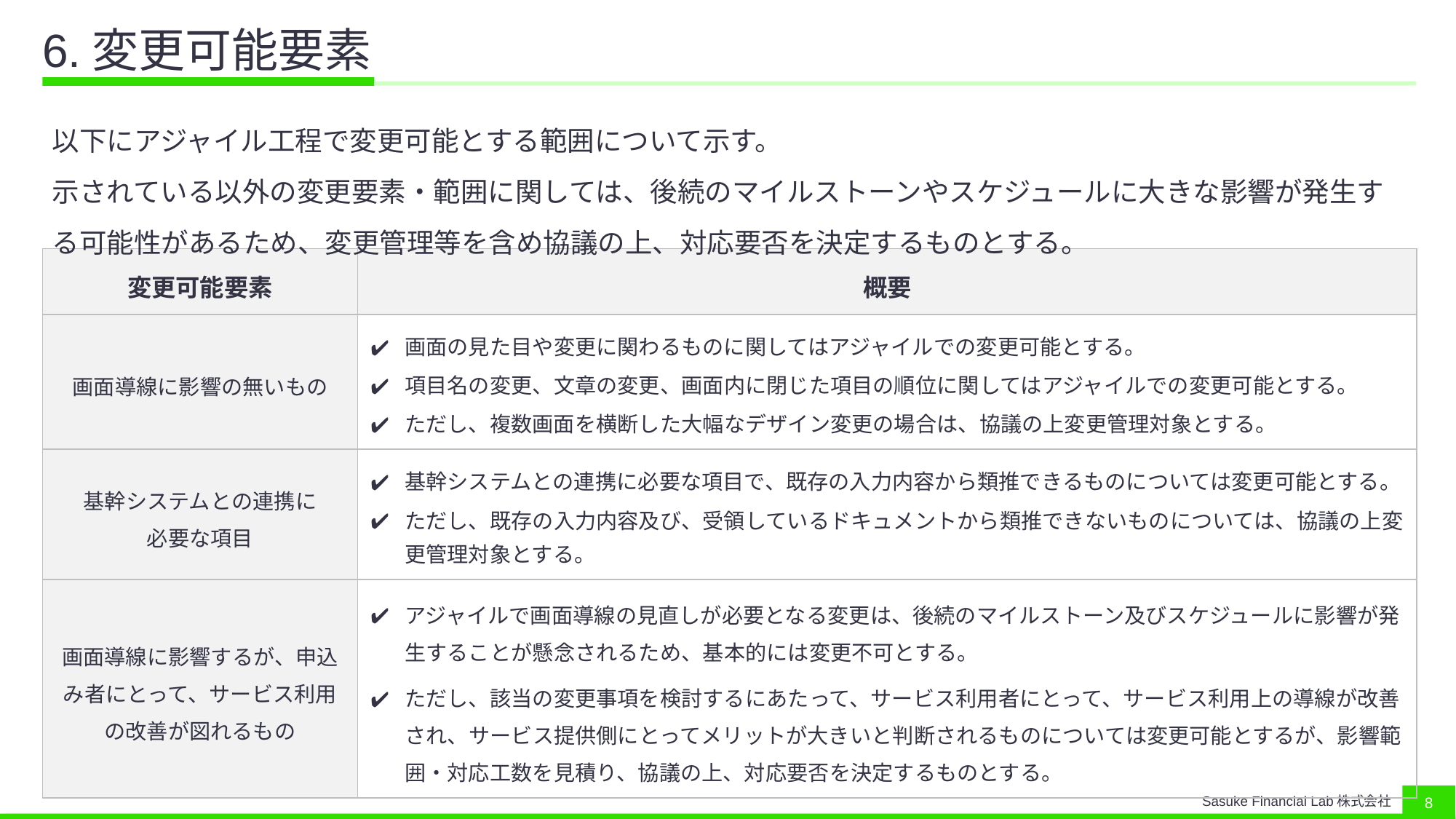

# 6.変更可能要素
以下にアジャイル工程で変更可能とする範囲について示す。
示されている以外の変更要素・範囲に関しては、後続のマイルストーンやスケジュールに大きな影響が発生する可能性があるため、変更管理等を含め協議の上、対応要否を決定するものとする。
| 変更可能要素 | 概要 |
| --- | --- |
| 画面導線に影響の無いもの | 画面の見た目や変更に関わるものに関してはアジャイルでの変更可能とする。 項目名の変更、文章の変更、画面内に閉じた項目の順位に関してはアジャイルでの変更可能とする。 ただし、複数画面を横断した大幅なデザイン変更の場合は、協議の上変更管理対象とする。 |
| 基幹システムとの連携に 必要な項目 | 基幹システムとの連携に必要な項目で、既存の入力内容から類推できるものについては変更可能とする。 ただし、既存の入力内容及び、受領しているドキュメントから類推できないものについては、協議の上変更管理対象とする。 |
| 画面導線に影響するが、申込み者にとって、サービス利用の改善が図れるもの | アジャイルで画面導線の見直しが必要となる変更は、後続のマイルストーン及びスケジュールに影響が発生することが懸念されるため、基本的には変更不可とする。 ただし、該当の変更事項を検討するにあたって、サービス利用者にとって、サービス利用上の導線が改善され、サービス提供側にとってメリットが大きいと判断されるものについては変更可能とするが、影響範囲・対応工数を見積り、協議の上、対応要否を決定するものとする。 |
8
Sasuke Financial Lab株式会社